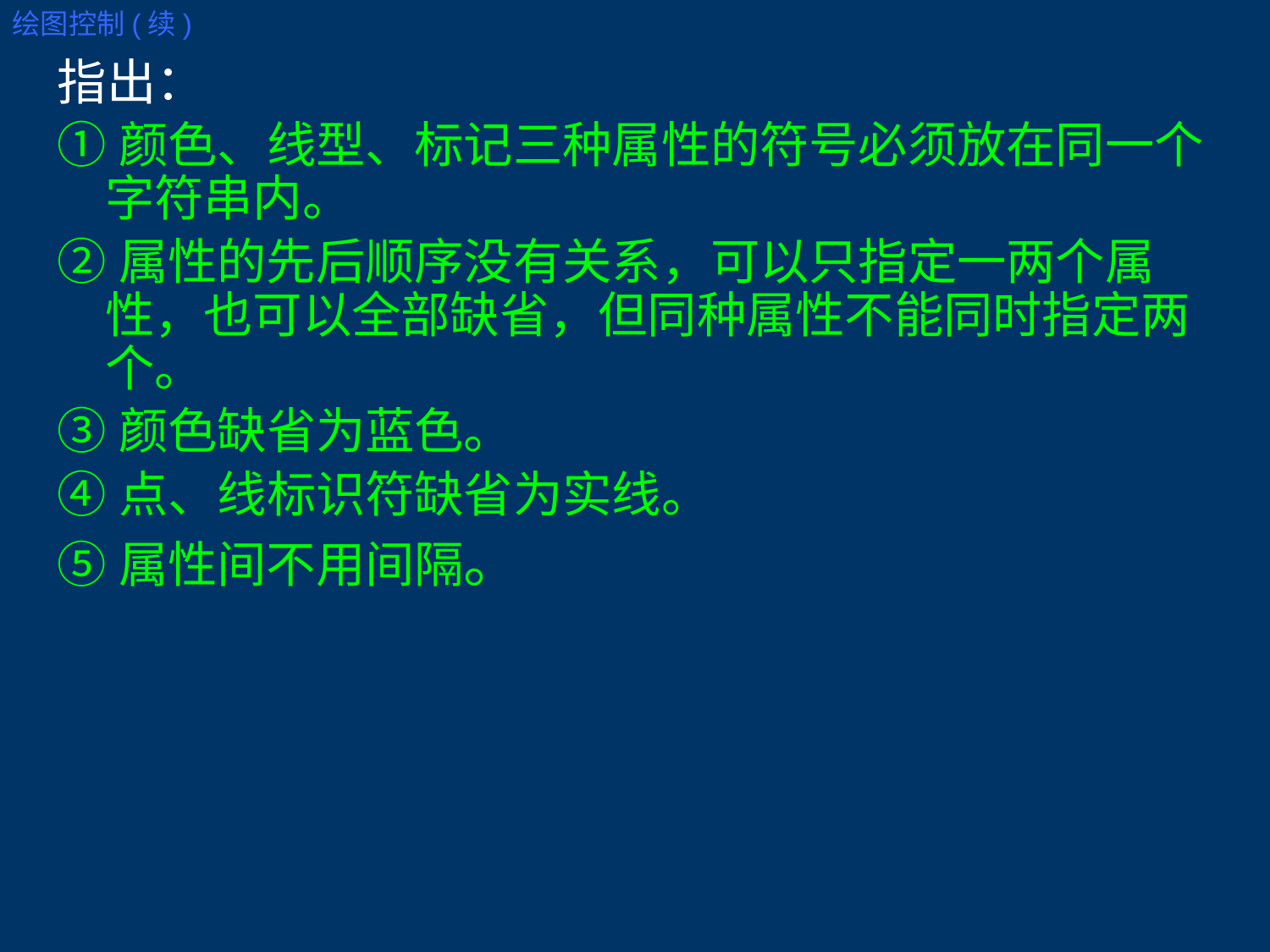

绘图控制(续)
指出：
①颜色、线型、标记三种属性的符号必须放在同一个字符串内。
②属性的先后顺序没有关系，可以只指定一两个属性，也可以全部缺省，但同种属性不能同时指定两个。
③颜色缺省为蓝色。
④点、线标识符缺省为实线。
⑤属性间不用间隔。